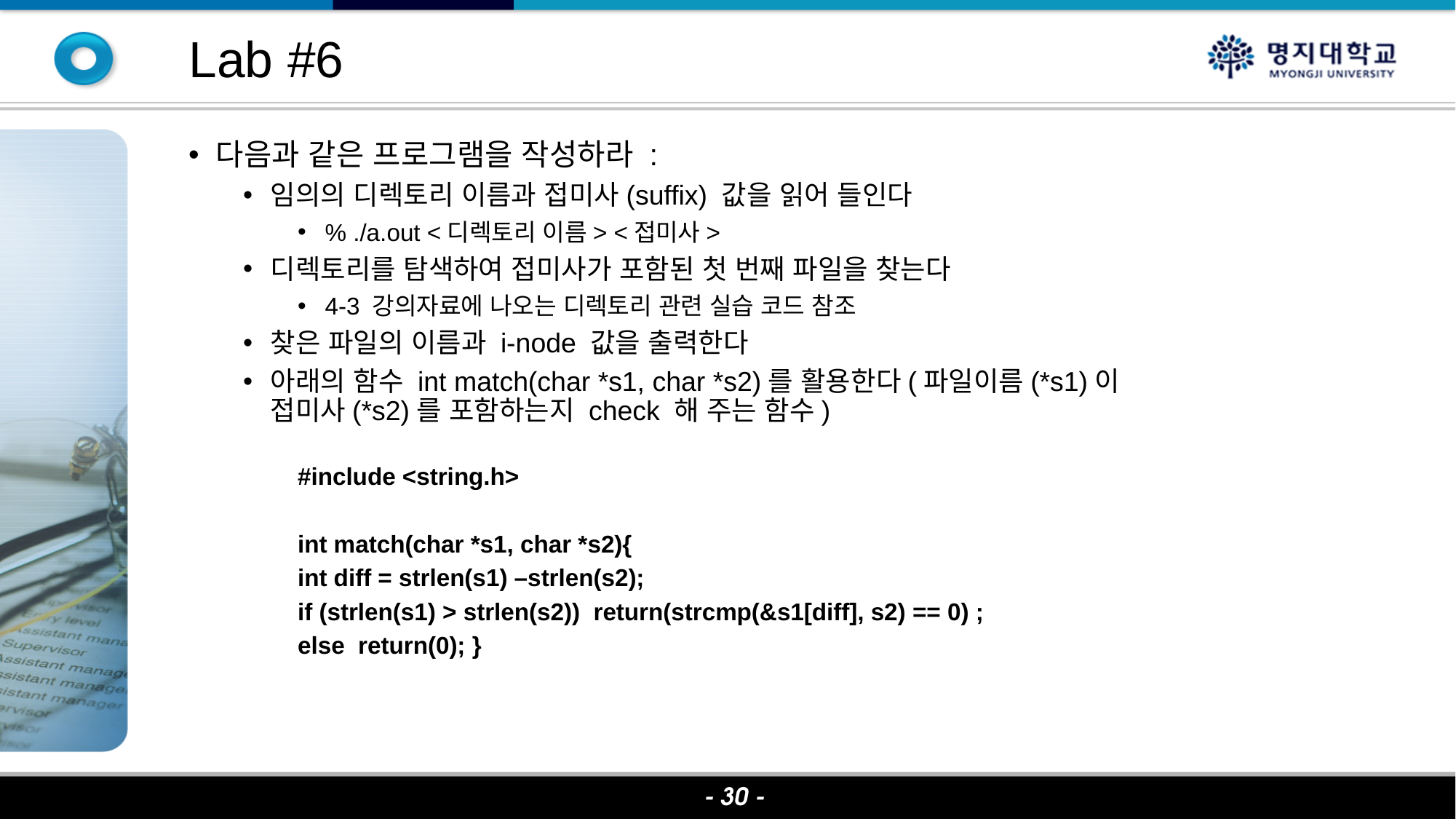

Lab #6
다음과 같은 프로그램을 작성하라 :
임의의 디렉토리 이름과 접미사(suffix) 값을 읽어 들인다
% ./a.out <디렉토리 이름> <접미사>
디렉토리를 탐색하여 접미사가 포함된 첫 번째 파일을 찾는다
4-3 강의자료에 나오는 디렉토리 관련 실습 코드 참조
찾은 파일의 이름과 i-node 값을 출력한다
아래의 함수 int match(char *s1, char *s2)를 활용한다(파일이름(*s1)이 접미사(*s2)를 포함하는지 check 해 주는 함수)

#include <string.h>

int match(char *s1, char *s2){
int diff = strlen(s1) –strlen(s2);
if (strlen(s1) > strlen(s2))  return(strcmp(&s1[diff], s2) == 0) ;
else  return(0); }
- 30 -